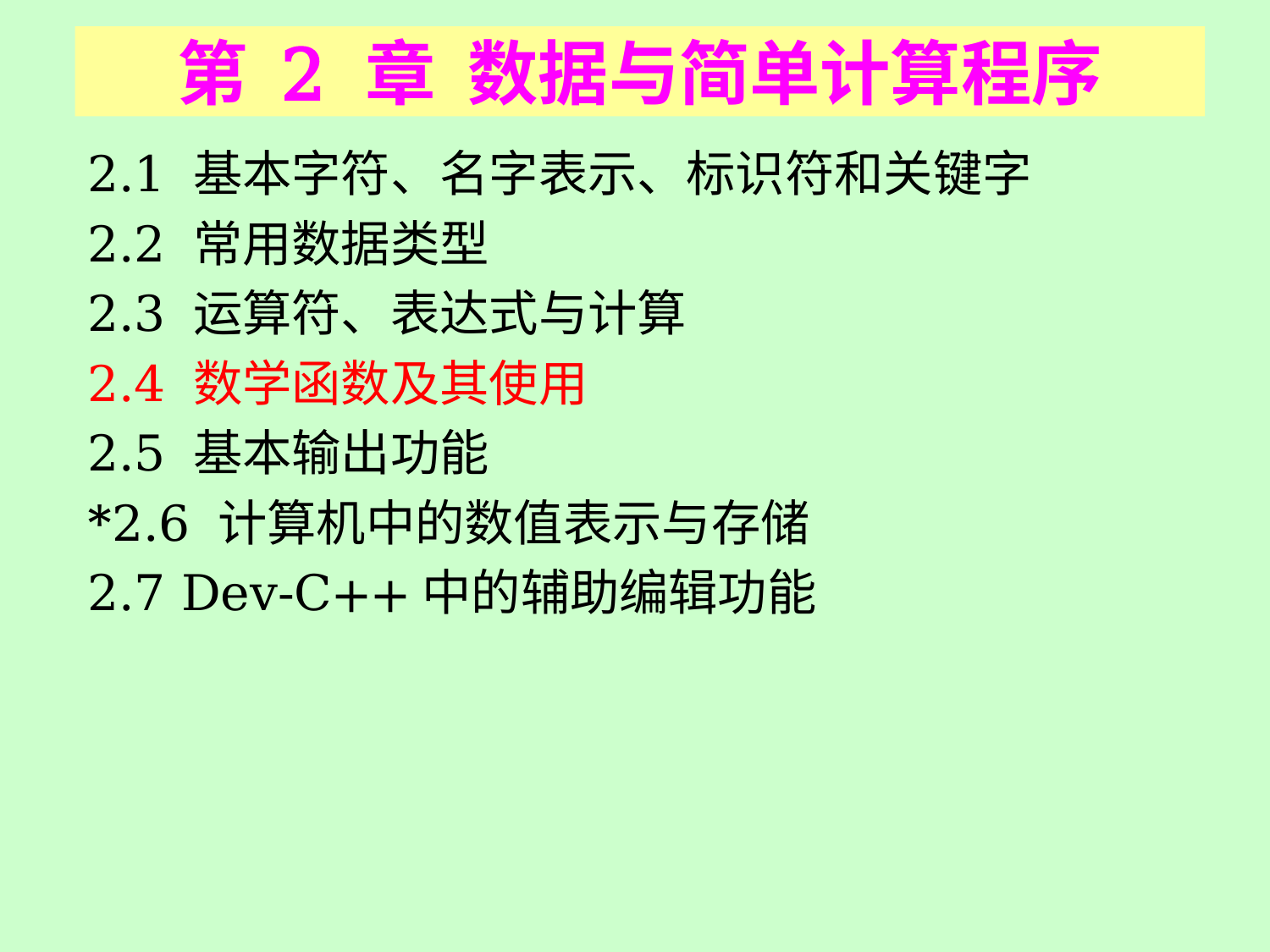

# 第 2 章  数据与简单计算程序
2.1 基本字符、名字表示、标识符和关键字
2.2 常用数据类型
2.3 运算符、表达式与计算
2.4 数学函数及其使用
2.5 基本输出功能
*2.6 计算机中的数值表示与存储
2.7 Dev-C++中的辅助编辑功能
46